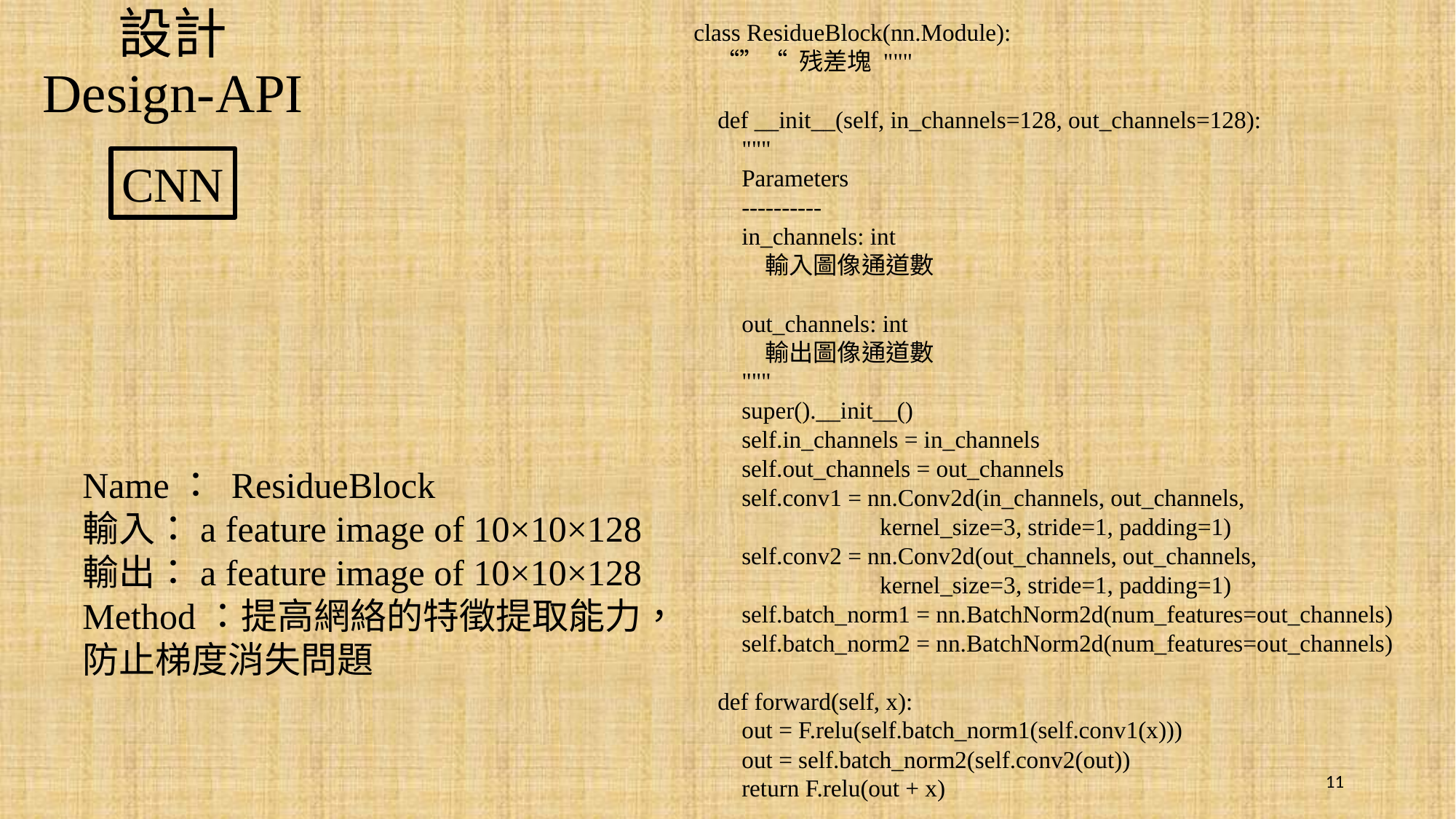

# 設計 Design-API
class ResidueBlock(nn.Module):
    “”“ 残差塊 """

    def __init__(self, in_channels=128, out_channels=128):
        """
        Parameters
        ----------
        in_channels: int
            輸入圖像通道數

        out_channels: int
            輸出圖像通道數
        """
        super().__init__()
        self.in_channels = in_channels
        self.out_channels = out_channels
        self.conv1 = nn.Conv2d(in_channels, out_channels,
                               kernel_size=3, stride=1, padding=1)
        self.conv2 = nn.Conv2d(out_channels, out_channels,
                               kernel_size=3, stride=1, padding=1)
        self.batch_norm1 = nn.BatchNorm2d(num_features=out_channels)
        self.batch_norm2 = nn.BatchNorm2d(num_features=out_channels)

    def forward(self, x):
        out = F.relu(self.batch_norm1(self.conv1(x)))
        out = self.batch_norm2(self.conv2(out))
        return F.relu(out + x)
CNN
Name： ResidueBlock
輸入：a feature image of 10×10×128
輸出：a feature image of 10×10×128
Method：提高網絡的特徵提取能力，防止梯度消失問題
11